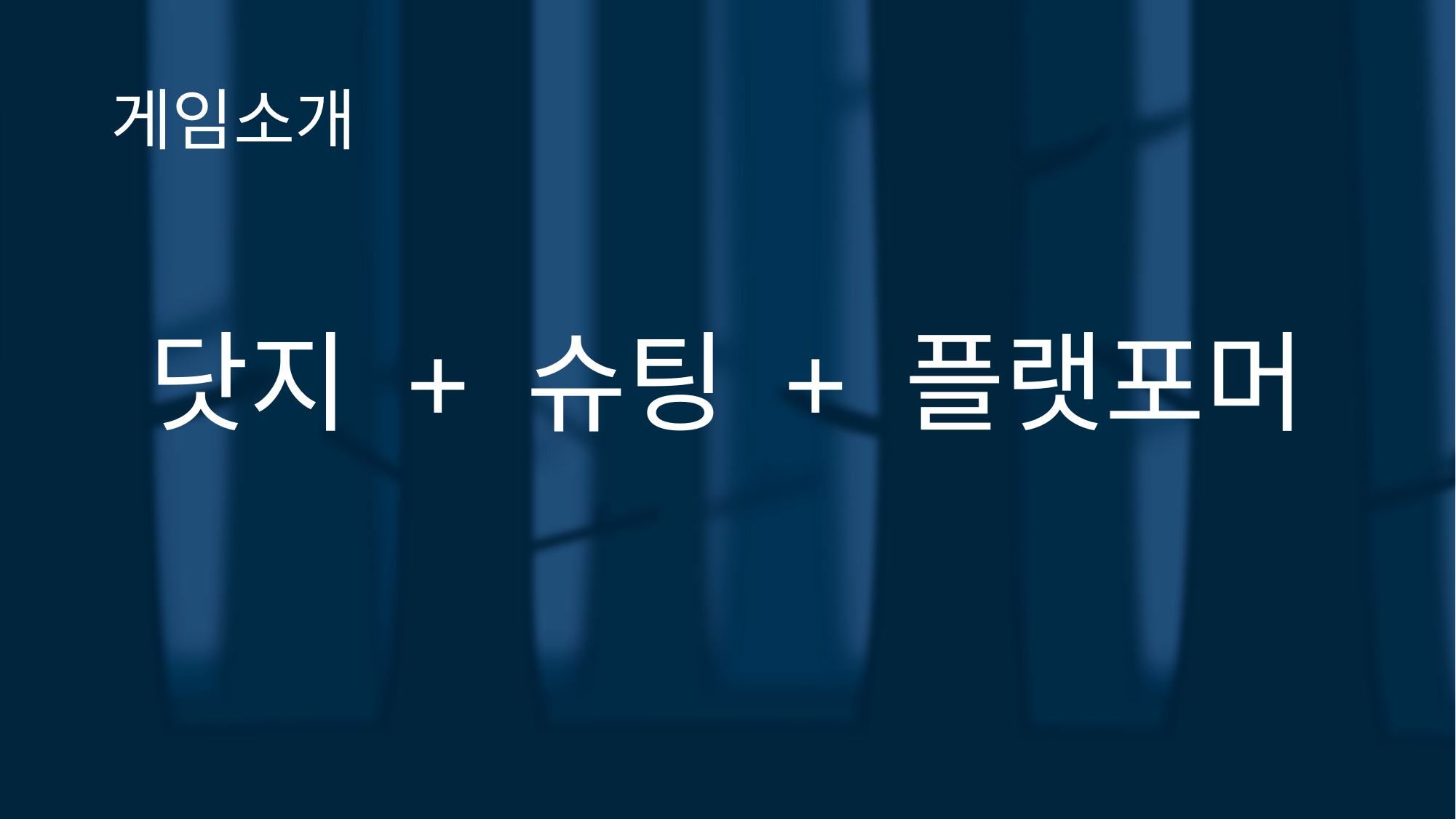

# 게임소개
닷지 + 슈팅 + 플랫포머